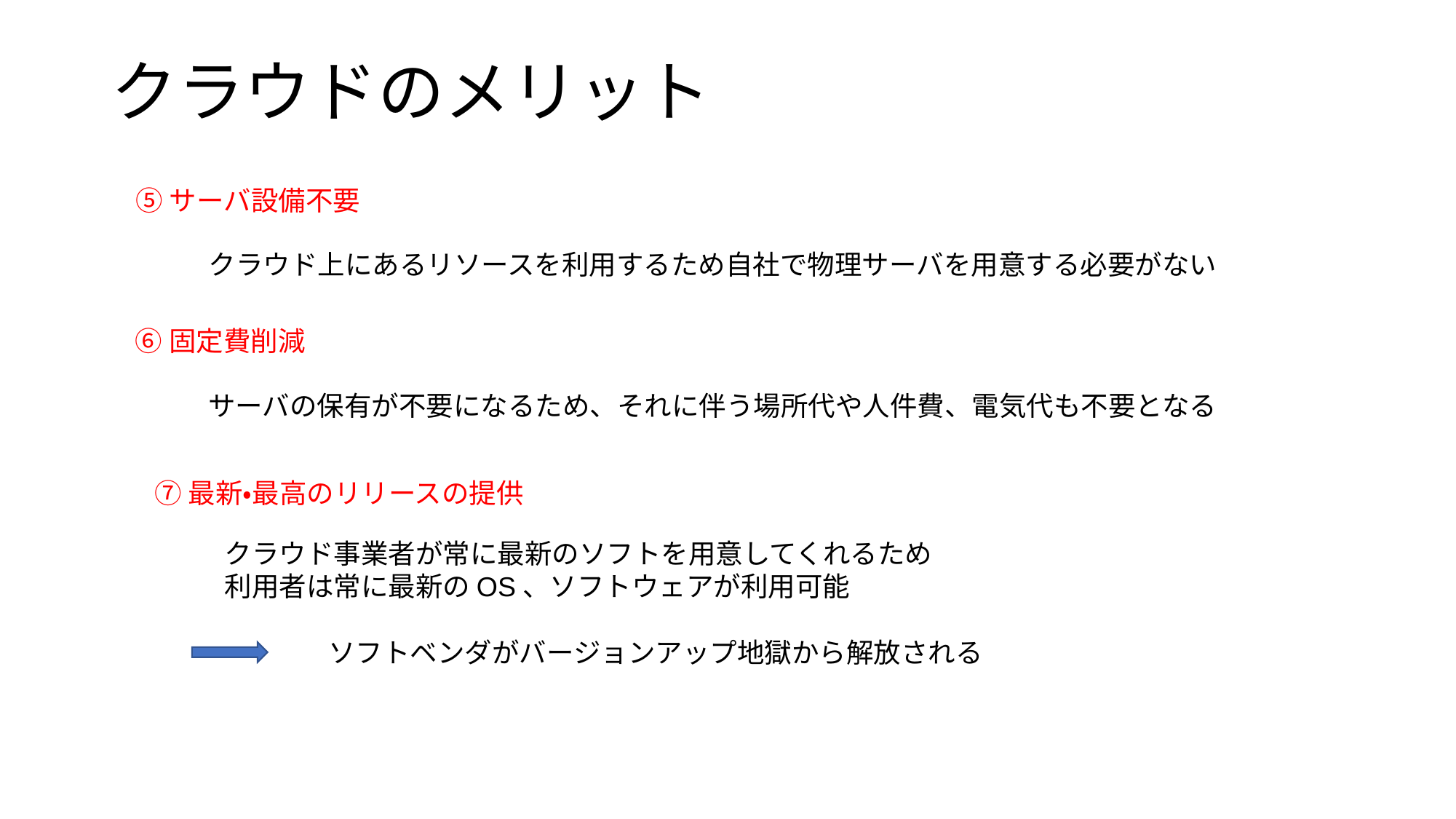

# クラウドのメリット
⑤サーバ設備不要
クラウド上にあるリソースを利用するため自社で物理サーバを用意する必要がない
⑥固定費削減
サーバの保有が不要になるため、それに伴う場所代や人件費、電気代も不要となる
⑦最新・最高のリリースの提供
クラウド事業者が常に最新のソフトを用意してくれるため
利用者は常に最新のOS、ソフトウェアが利用可能
ソフトベンダがバージョンアップ地獄から解放される